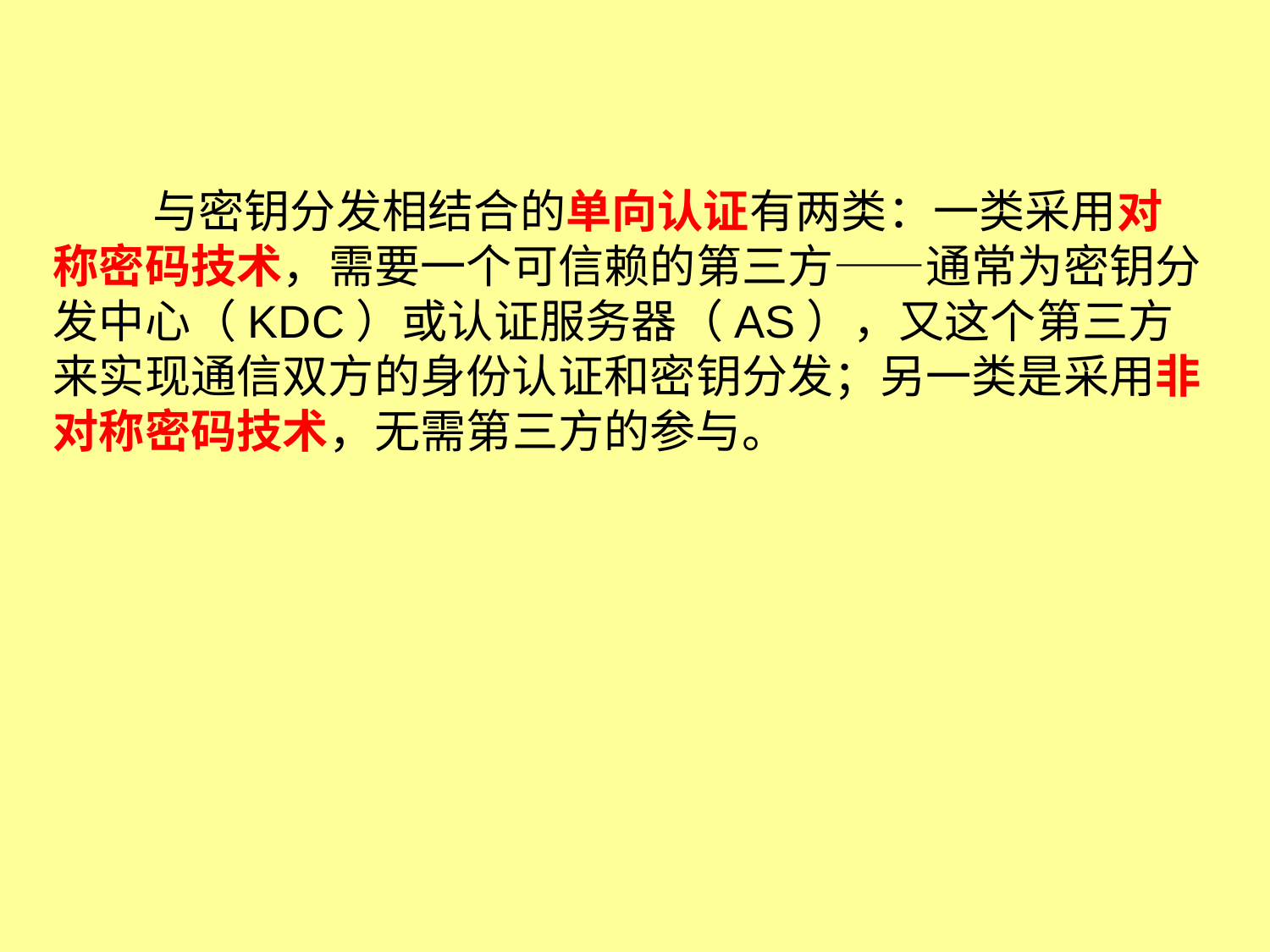

#
与密钥分发相结合的单向认证有两类：一类采用对称密码技术，需要一个可信赖的第三方——通常为密钥分发中心（KDC）或认证服务器（AS），又这个第三方来实现通信双方的身份认证和密钥分发；另一类是采用非对称密码技术，无需第三方的参与。